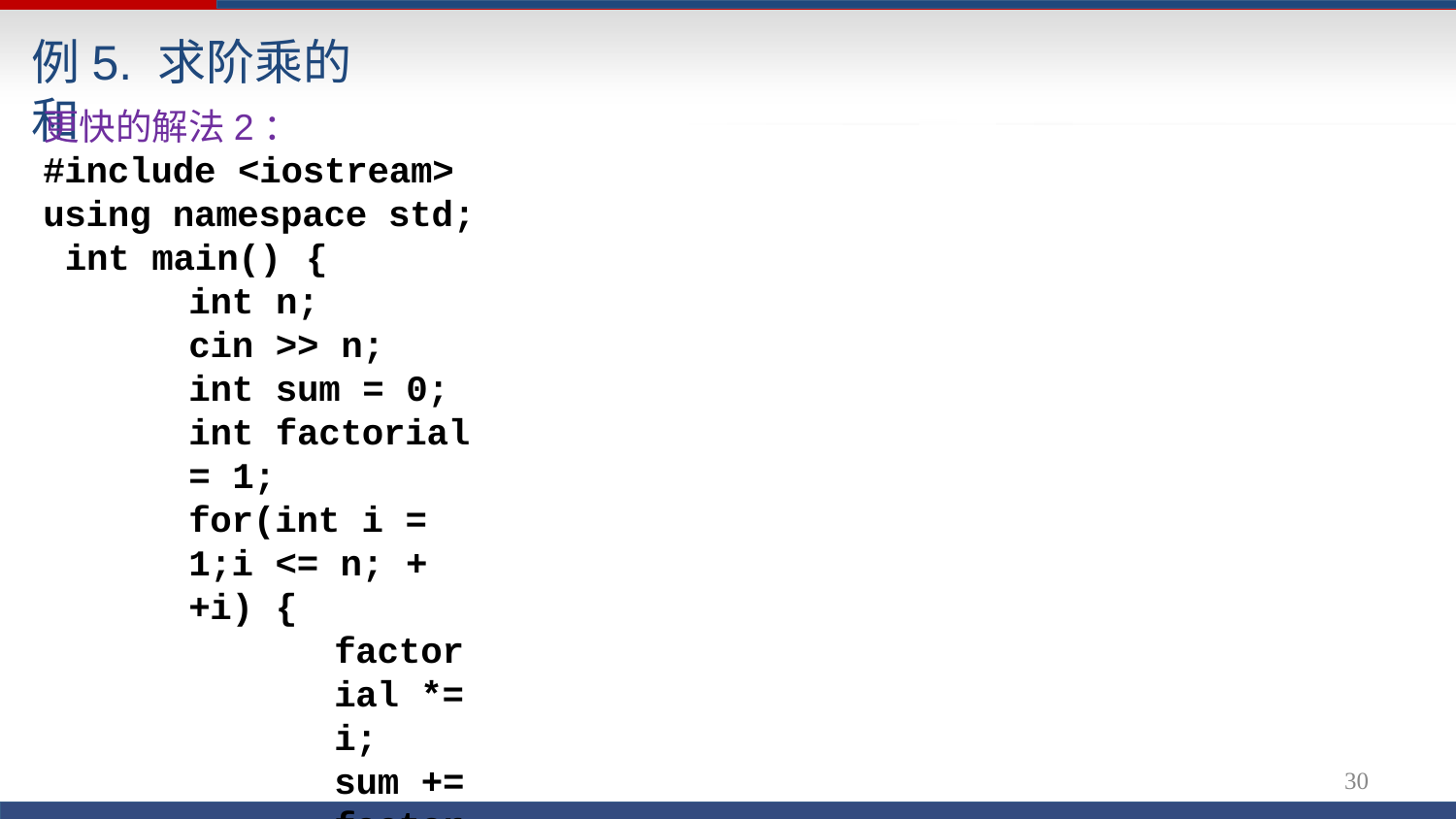

# 例5. 求阶乘的和
更快的解法2：
#include <iostream>
using namespace std;  int main()	{
int n;
cin >> n;
int sum = 0;
int factorial = 1;
for(int i = 1;i <= n; ++i) {
factorial *= i;
sum += factorial;
}
cout << sum ;
return 0;
}
30